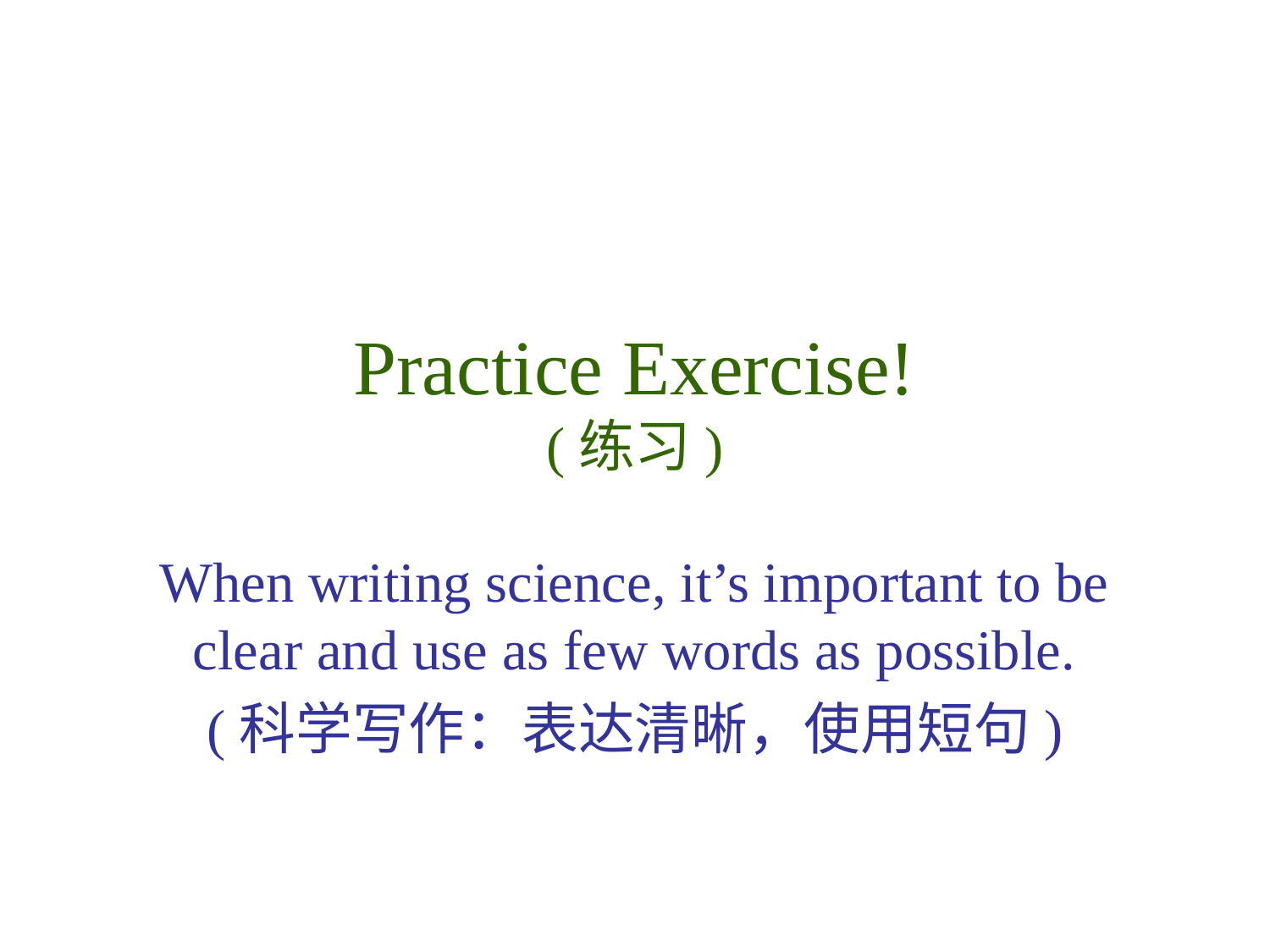

# Practice Exercise! (练习)
When writing science, it’s important to be clear and use as few words as possible.
(科学写作：表达清晰，使用短句)